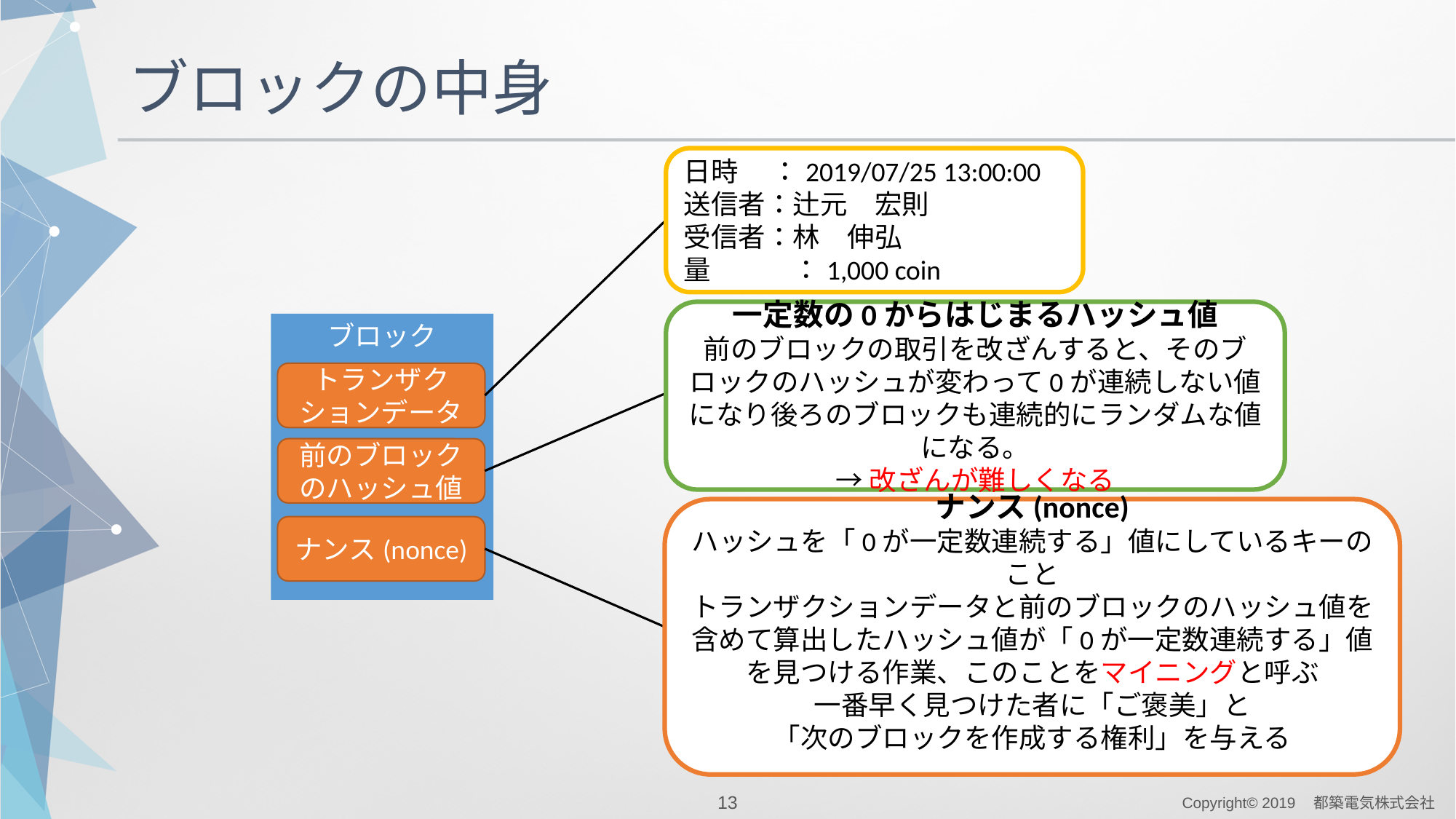

# ブロックの中身
日時　 ：2019/07/25 13:00:00
送信者：辻元　宏則
受信者：林　伸弘
量　　　：1,000 coin
一定数の0からはじまるハッシュ値
前のブロックの取引を改ざんすると、そのブロックのハッシュが変わって0が連続しない値になり後ろのブロックも連続的にランダムな値になる。
→改ざんが難しくなる

ブロック
トランザクションデータ
前のブロックのハッシュ値
ナンス(nonce)
ハッシュを「0が一定数連続する」値にしているキーのこと
トランザクションデータと前のブロックのハッシュ値を含めて算出したハッシュ値が「0が一定数連続する」値を見つける作業、このことをマイニングと呼ぶ
一番早く見つけた者に「ご褒美」と
「次のブロックを作成する権利」を与える

ナンス(nonce)
Copyright© 2019　都築電気株式会社
13